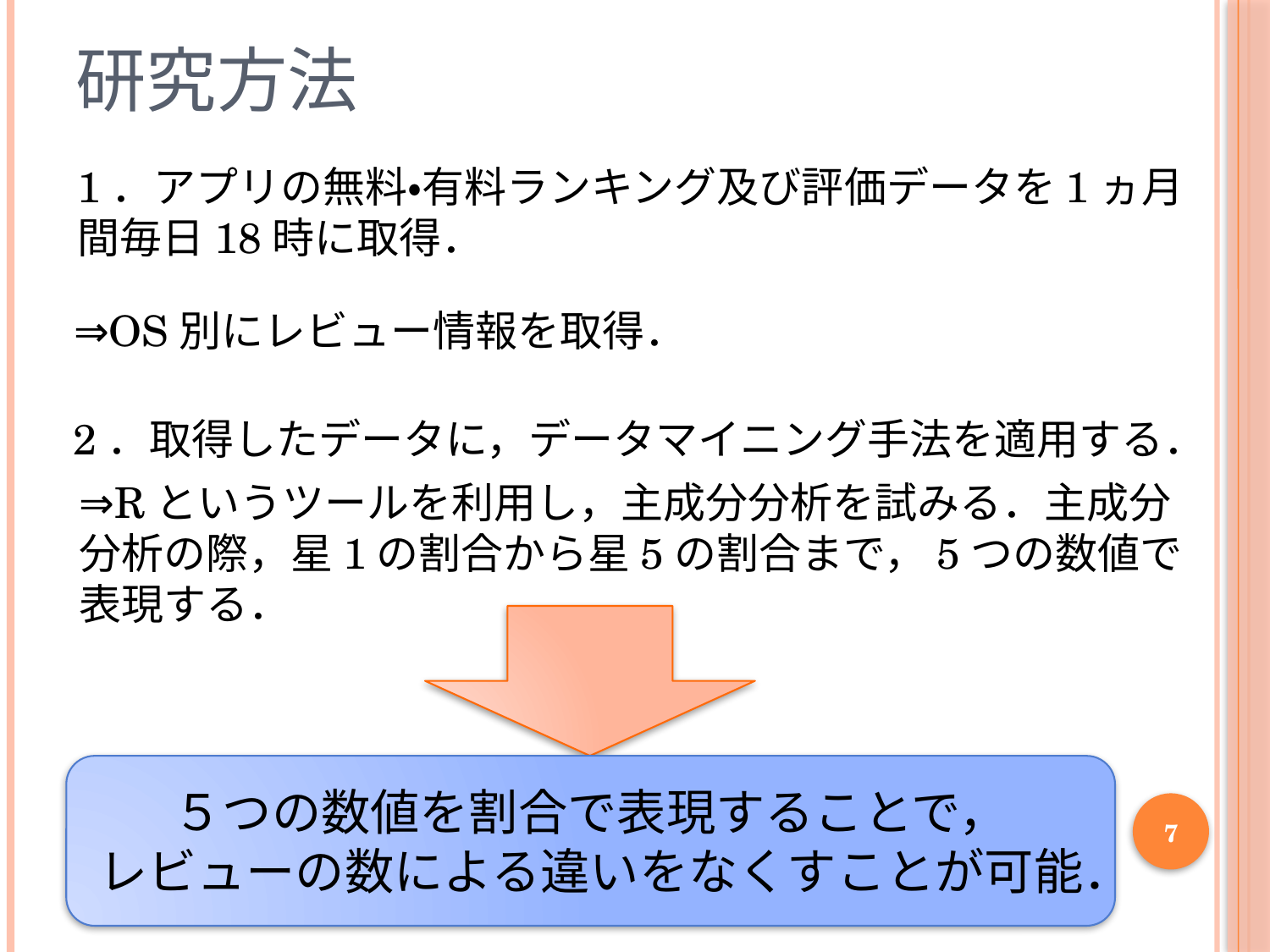

# 研究方法
1．アプリの無料・有料ランキング及び評価データを1ヵ月間毎日18時に取得．
⇒OS別にレビュー情報を取得．
2．取得したデータに，データマイニング手法を適用する．
⇒Rというツールを利用し，主成分分析を試みる．主成分分析の際，星1の割合から星5の割合まで，5つの数値で表現する．

５つの数値を割合で表現することで，
レビューの数による違いをなくすことが可能．
7